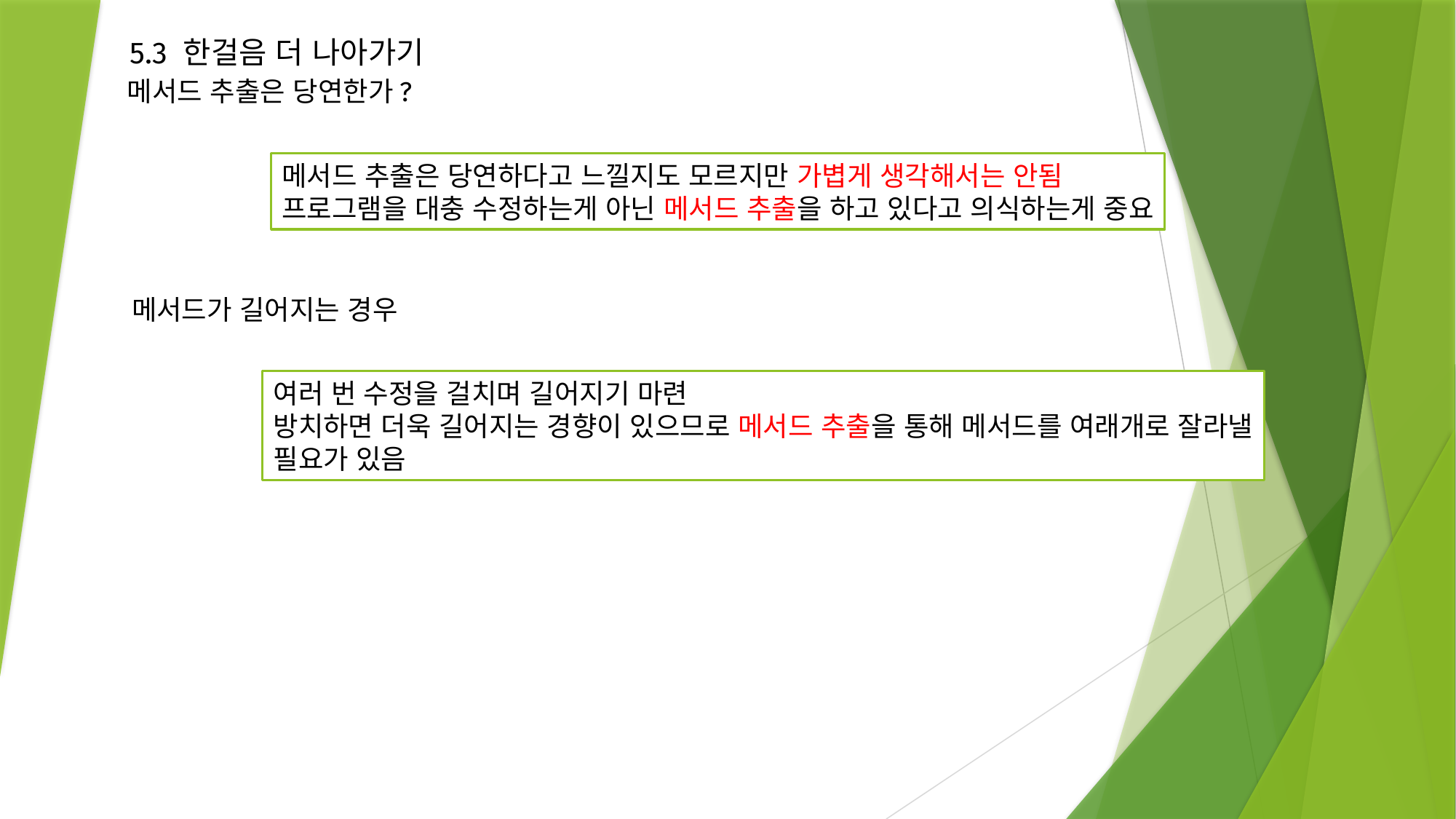

5.3 한걸음 더 나아가기
메서드 추출은 당연한가?
메서드 추출은 당연하다고 느낄지도 모르지만 가볍게 생각해서는 안됨
프로그램을 대충 수정하는게 아닌 메서드 추출을 하고 있다고 의식하는게 중요
메서드가 길어지는 경우
여러 번 수정을 걸치며 길어지기 마련
방치하면 더욱 길어지는 경향이 있으므로 메서드 추출을 통해 메서드를 여래개로 잘라낼
필요가 있음